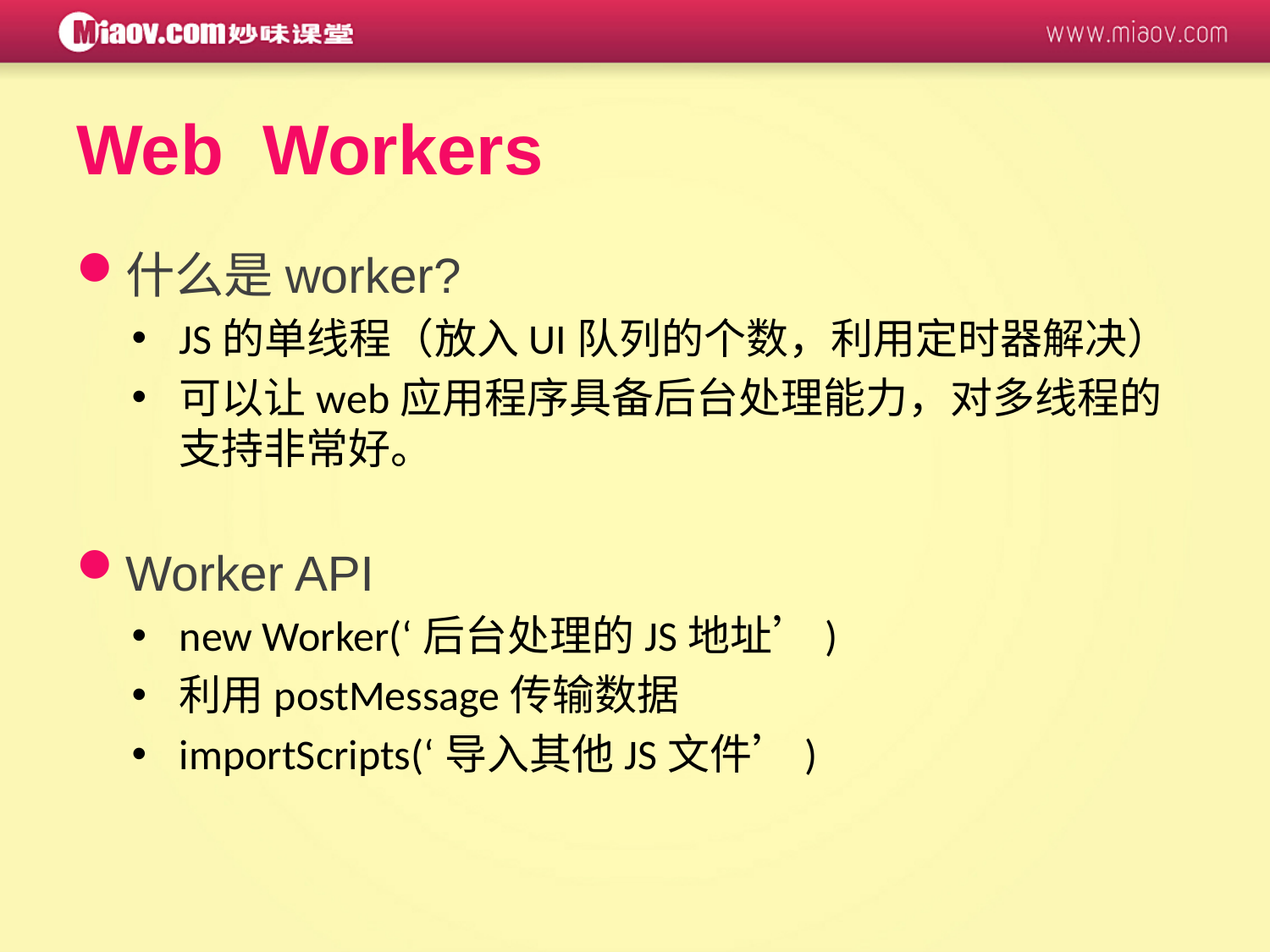

Web  Workers
什么是worker?
JS的单线程（放入UI队列的个数，利用定时器解决）
可以让web应用程序具备后台处理能力，对多线程的支持非常好。

Worker API
new Worker(‘后台处理的JS地址’)
利用postMessage传输数据
importScripts(‘导入其他JS文件’)